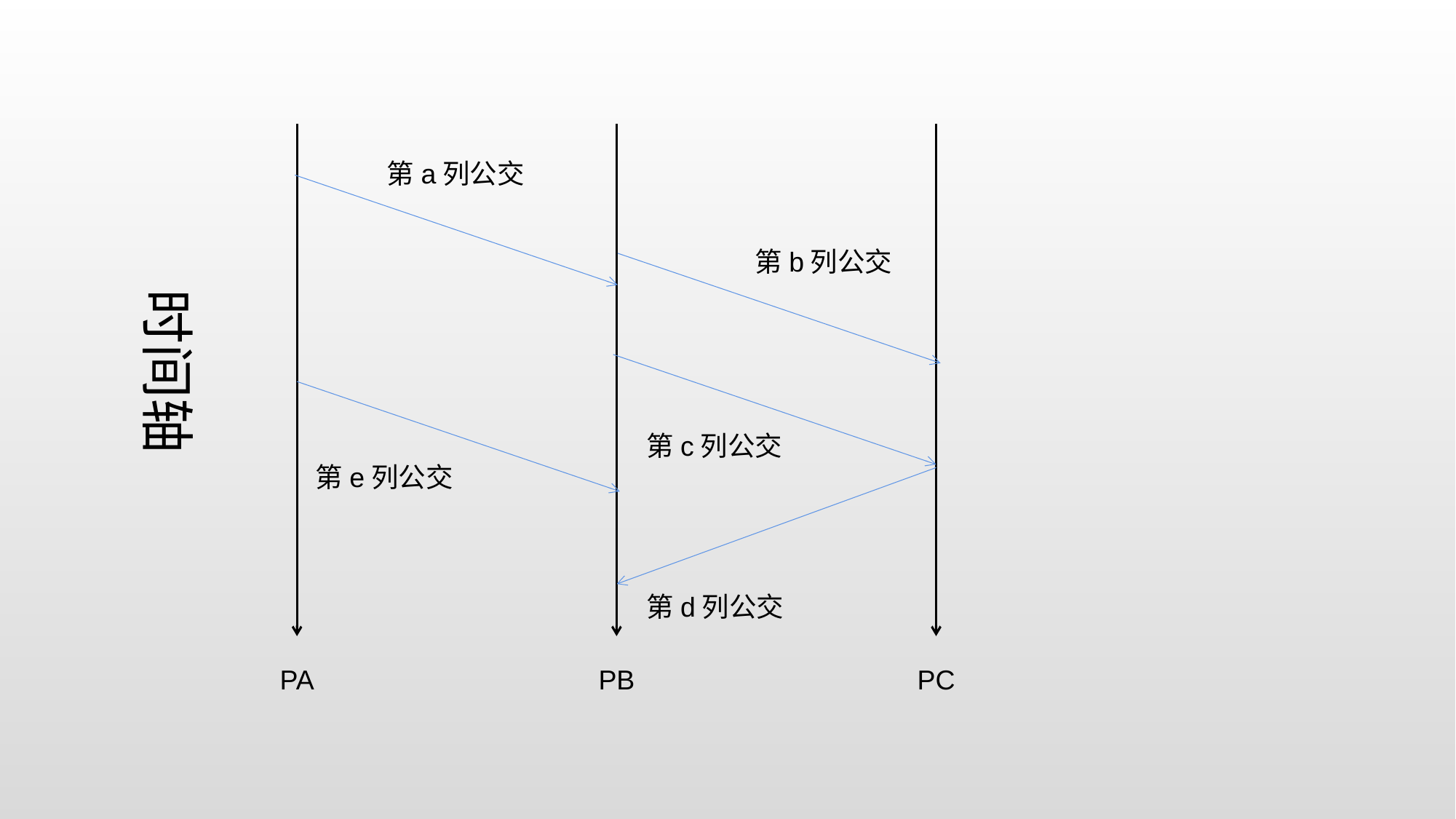

第a列公交
第b列公交
时间轴
第c列公交
第e列公交
第d列公交
PA
PB
PC